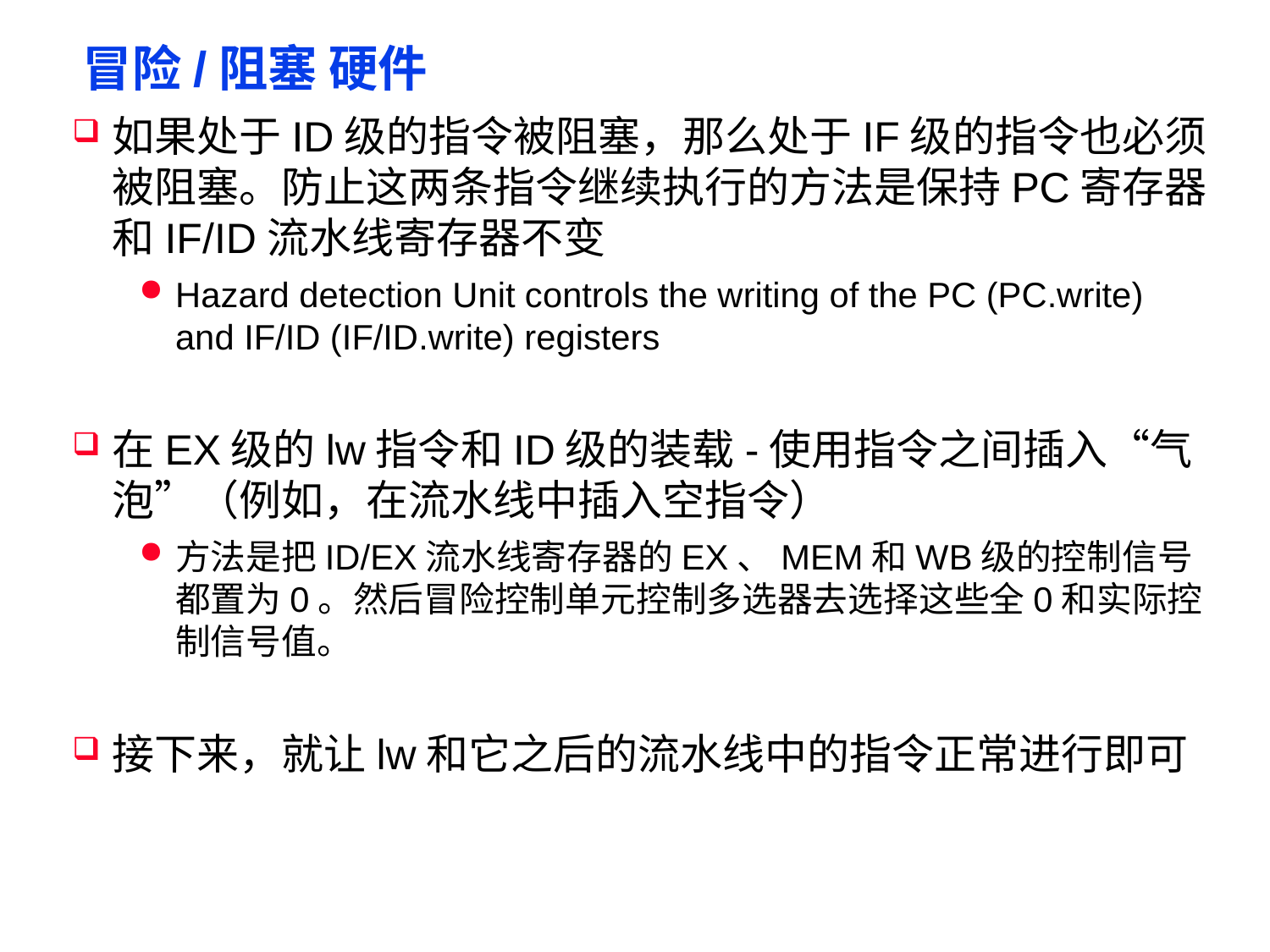

# 冒险/阻塞 硬件
如果处于ID级的指令被阻塞，那么处于IF级的指令也必须被阻塞。防止这两条指令继续执行的方法是保持PC寄存器和IF/ID流水线寄存器不变
Hazard detection Unit controls the writing of the PC (PC.write) and IF/ID (IF/ID.write) registers

在EX级的lw指令和ID级的装载-使用指令之间插入“气泡”（例如，在流水线中插入空指令）
方法是把ID/EX流水线寄存器的EX、MEM和WB级的控制信号都置为0。然后冒险控制单元控制多选器去选择这些全0和实际控制信号值。

接下来，就让lw和它之后的流水线中的指令正常进行即可